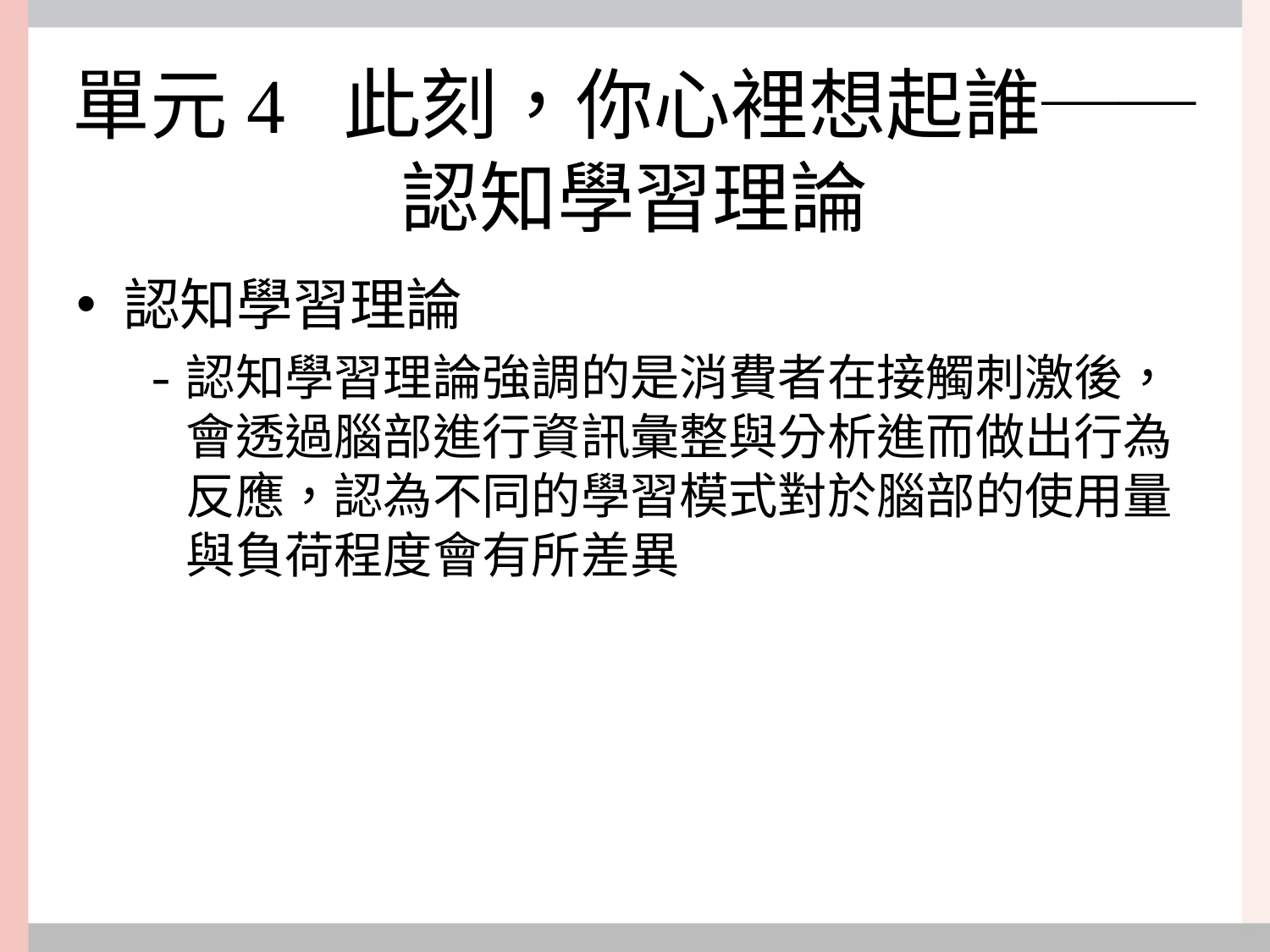

# 單元4  此刻，你心裡想起誰── 認知學習理論
認知學習理論
認知學習理論強調的是消費者在接觸刺激後，會透過腦部進行資訊彙整與分析進而做出行為反應，認為不同的學習模式對於腦部的使用量與負荷程度會有所差異